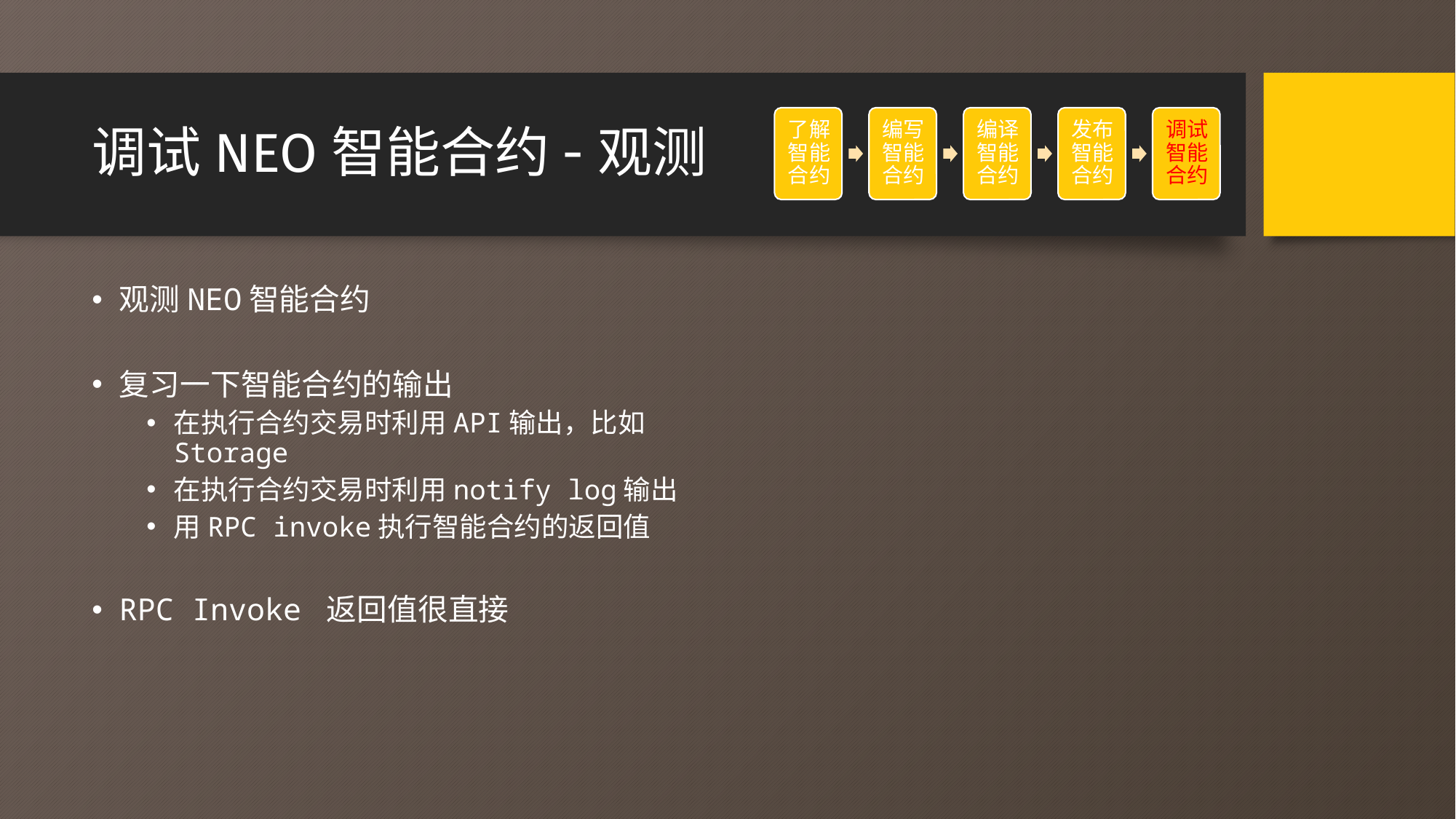

# 调试NEO智能合约-观测
了解智能合约

编写智能合约

编译智能合约

发布智能合约

调试智能合约
观测NEO智能合约

复习一下智能合约的输出
在执行合约交易时利用API输出，比如Storage
在执行合约交易时利用notify log输出
用RPC invoke执行智能合约的返回值

RPC Invoke 返回值很直接